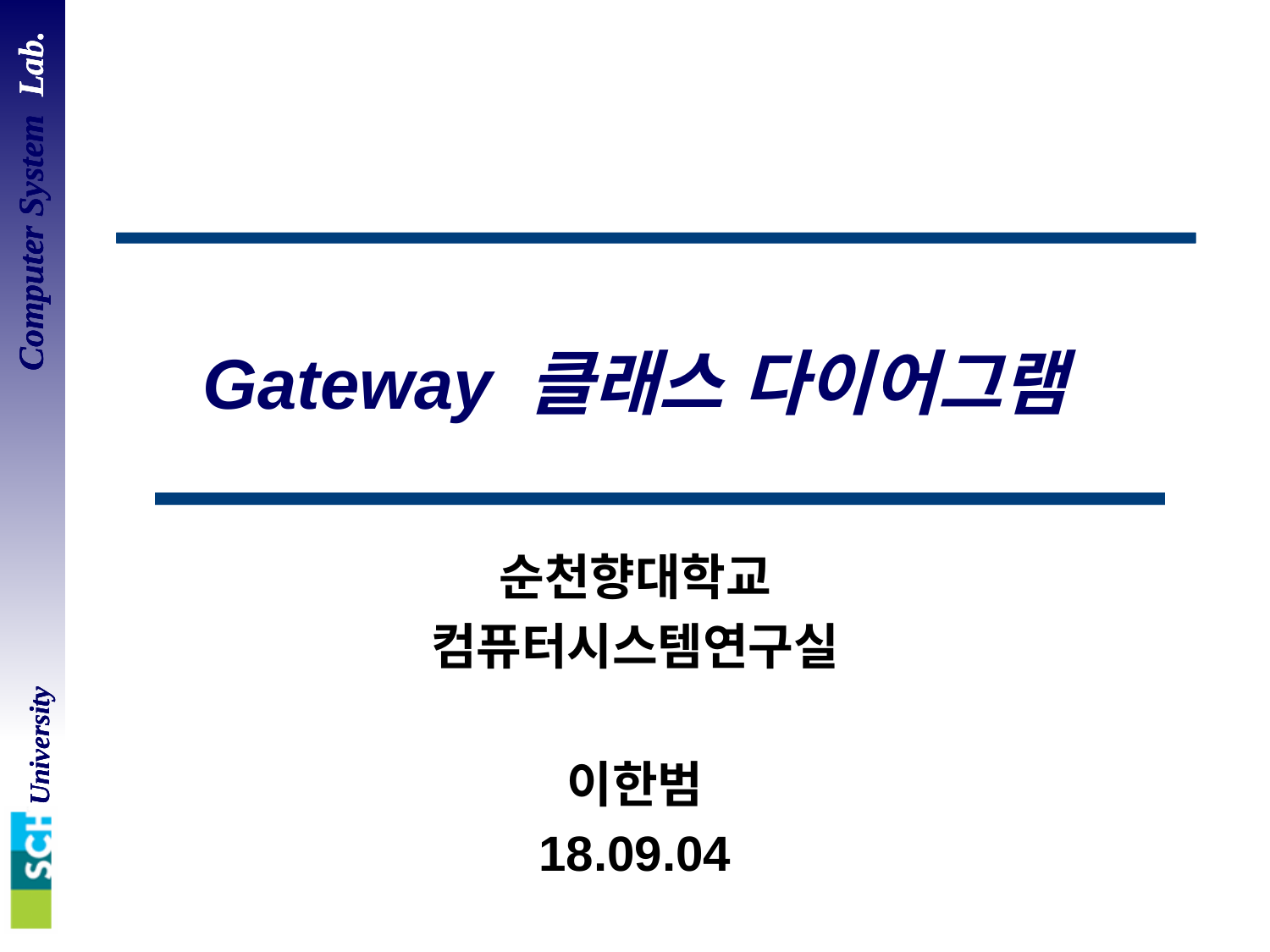

# Gateway 클래스 다이어그램
순천향대학교
컴퓨터시스템연구실

이한범
18.09.04